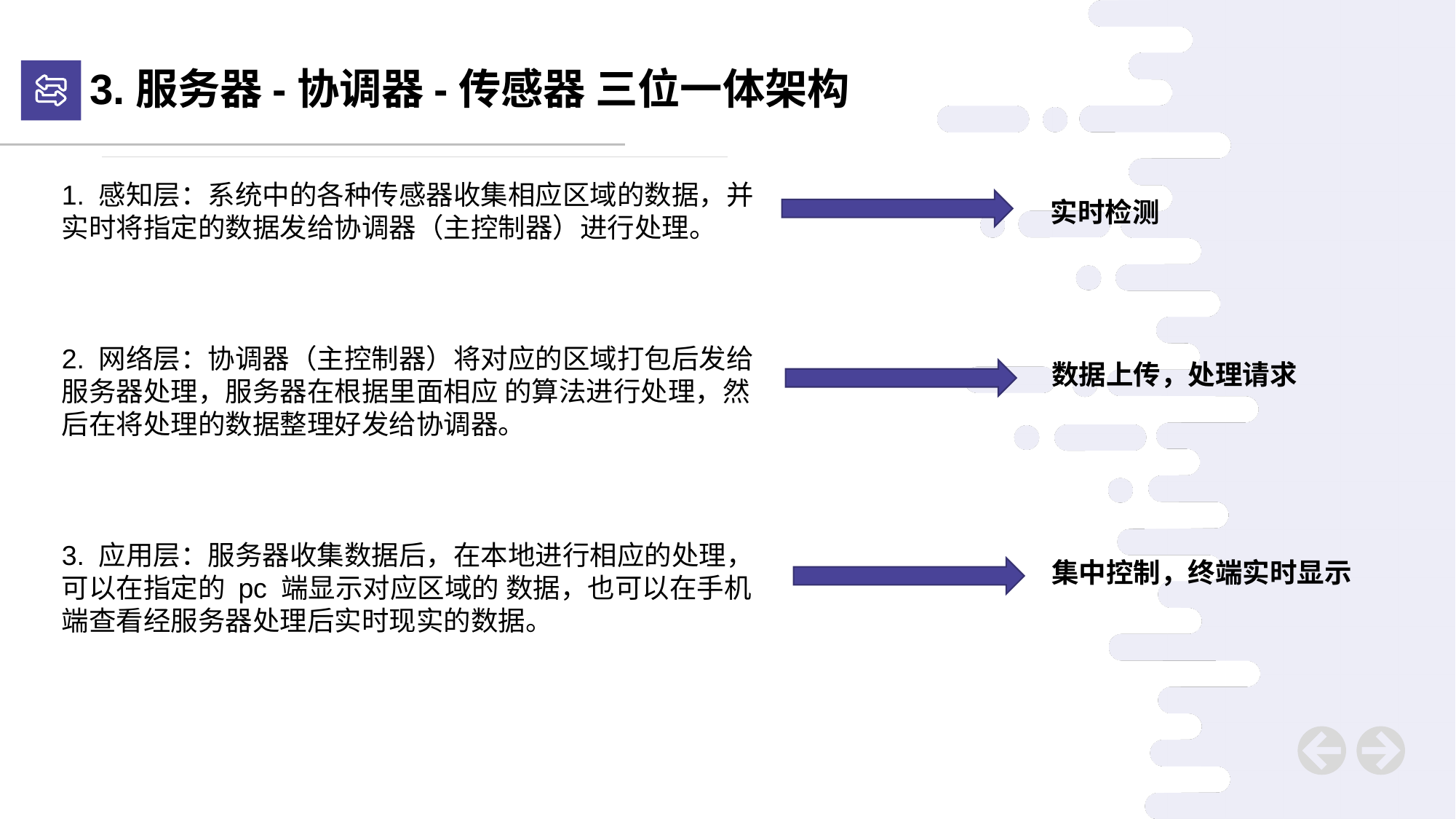

3.服务器-协调器-传感器 三位一体架构

1. 感知层：系统中的各种传感器收集相应区域的数据，并实时将指定的数据发给协调器（主控制器）进行处理。

2. 网络层：协调器（主控制器）将对应的区域打包后发给服务器处理，服务器在根据里面相应 的算法进行处理，然后在将处理的数据整理好发给协调器。

3. 应用层：服务器收集数据后，在本地进行相应的处理，可以在指定的 pc 端显示对应区域的 数据，也可以在手机端查看经服务器处理后实时现实的数据。
实时检测

数据上传，处理请求

集中控制，终端实时显示